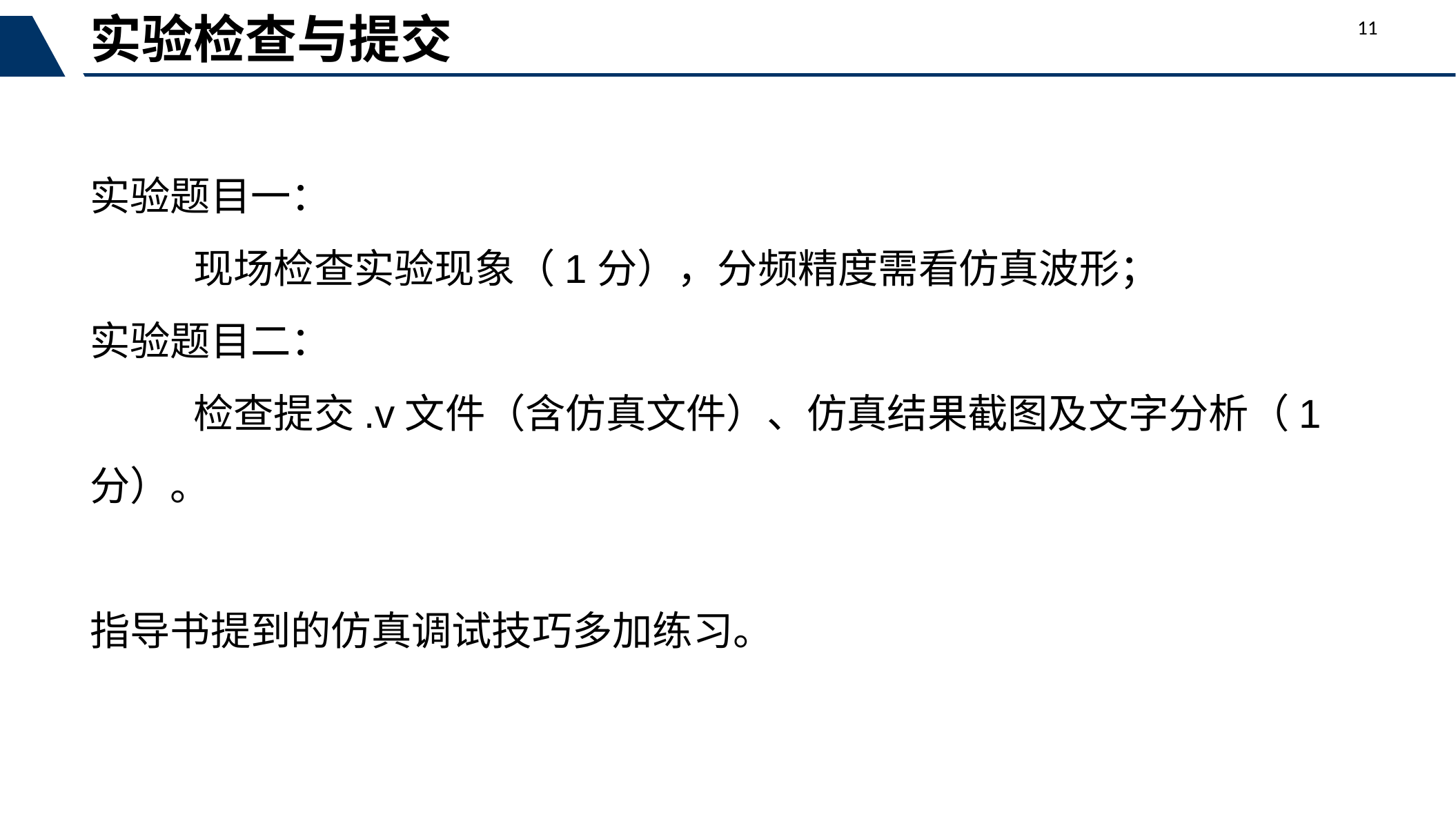

实验检查与提交
11

实验题目一：
	现场检查实验现象（1分），分频精度需看仿真波形；
实验题目二：
	检查提交.v文件（含仿真文件）、仿真结果截图及文字分析（1分）。

指导书提到的仿真调试技巧多加练习。